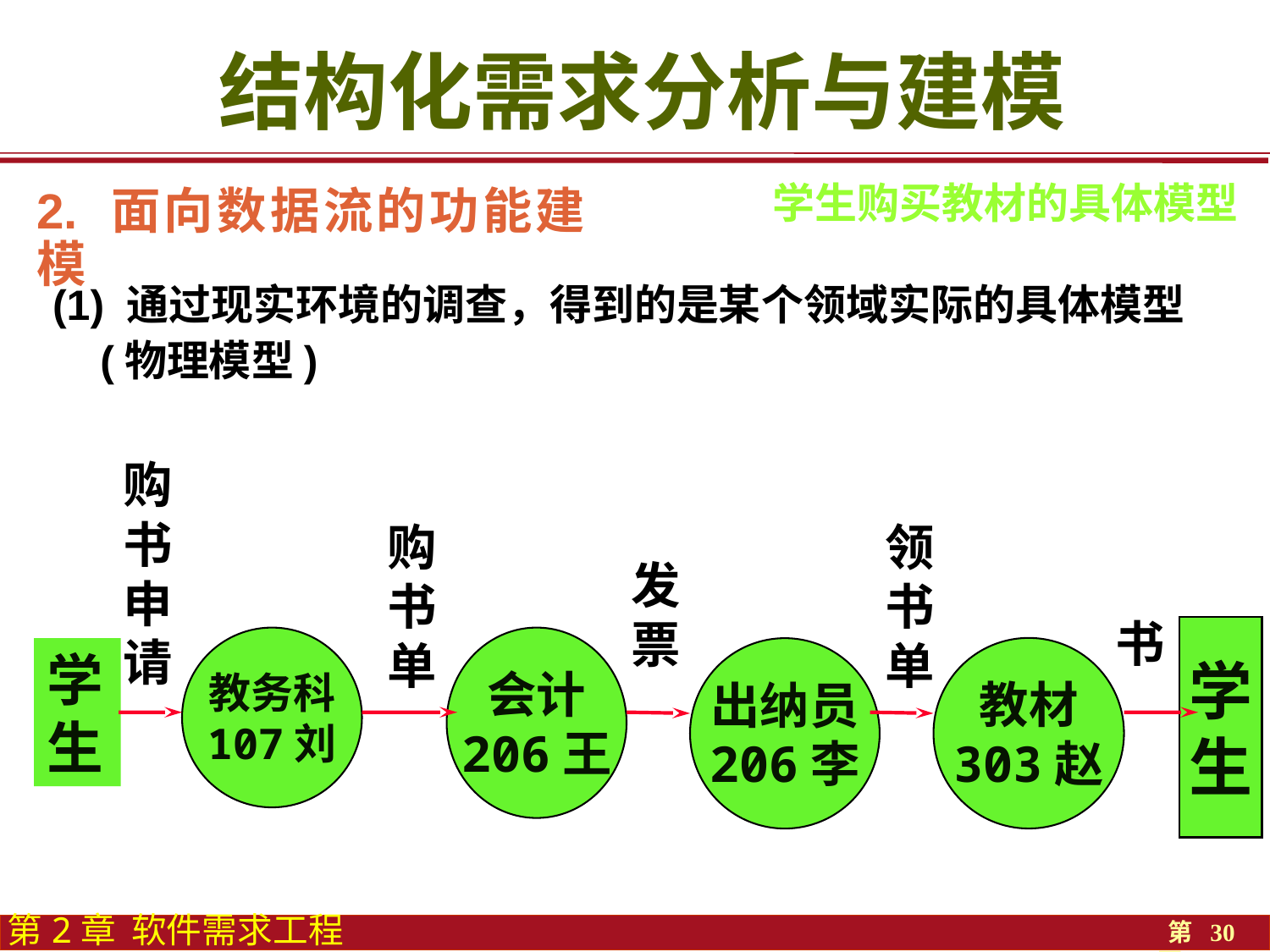

结构化需求分析与建模
 学生购买教材的具体模型
2. 面向数据流的功能建模
(1) 通过现实环境的调查，得到的是某个领域实际的具体模型(物理模型)
购
书
申
请
购书
单
领
书单
发
票
书
学
生
教务科
107刘
会计
206王
教材
303赵
学
生
出纳员
206李